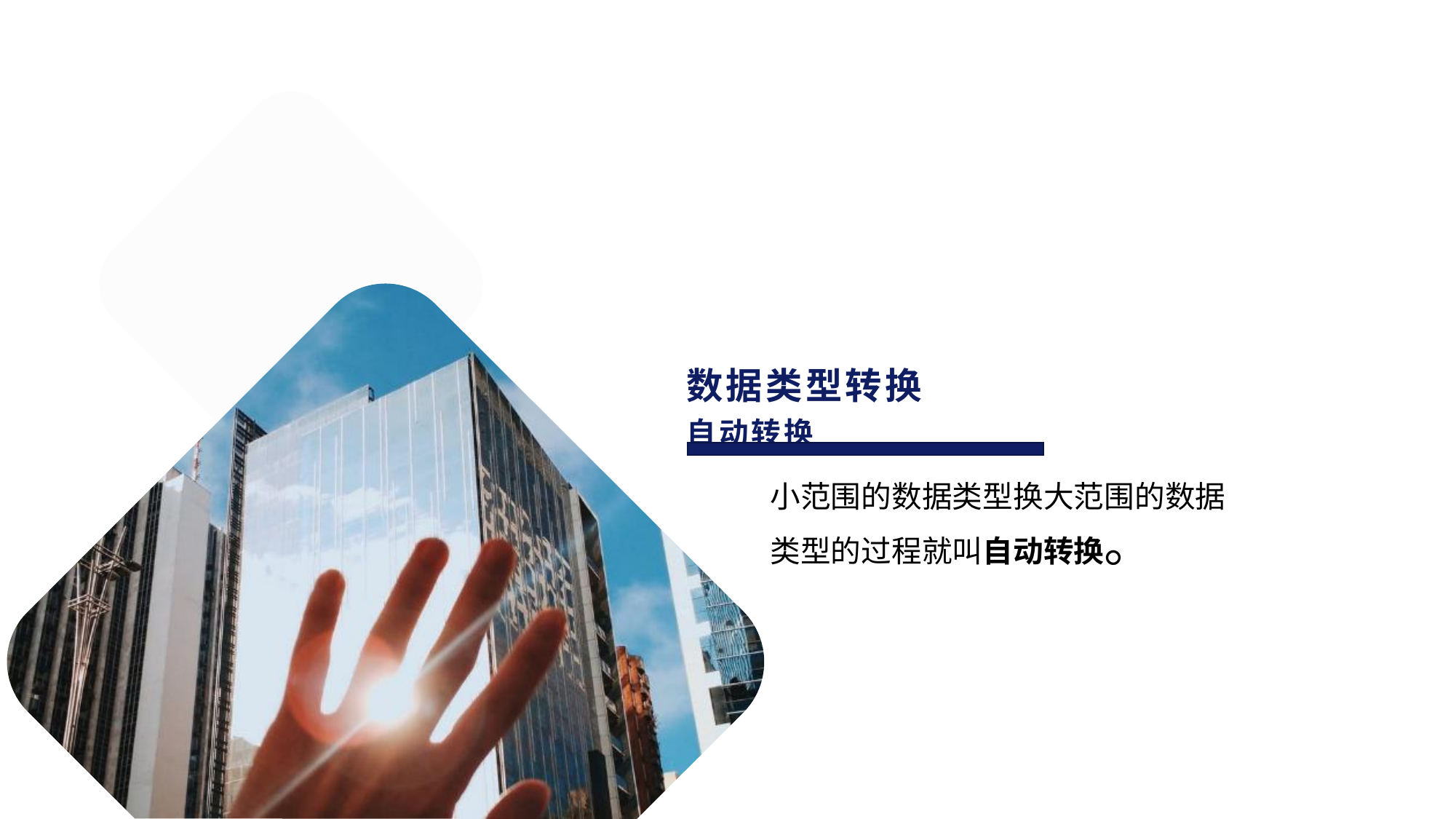

# 数据类型转换 自动转换

小范围的数据类型换大范围的数据类型的过程就叫自动转换。